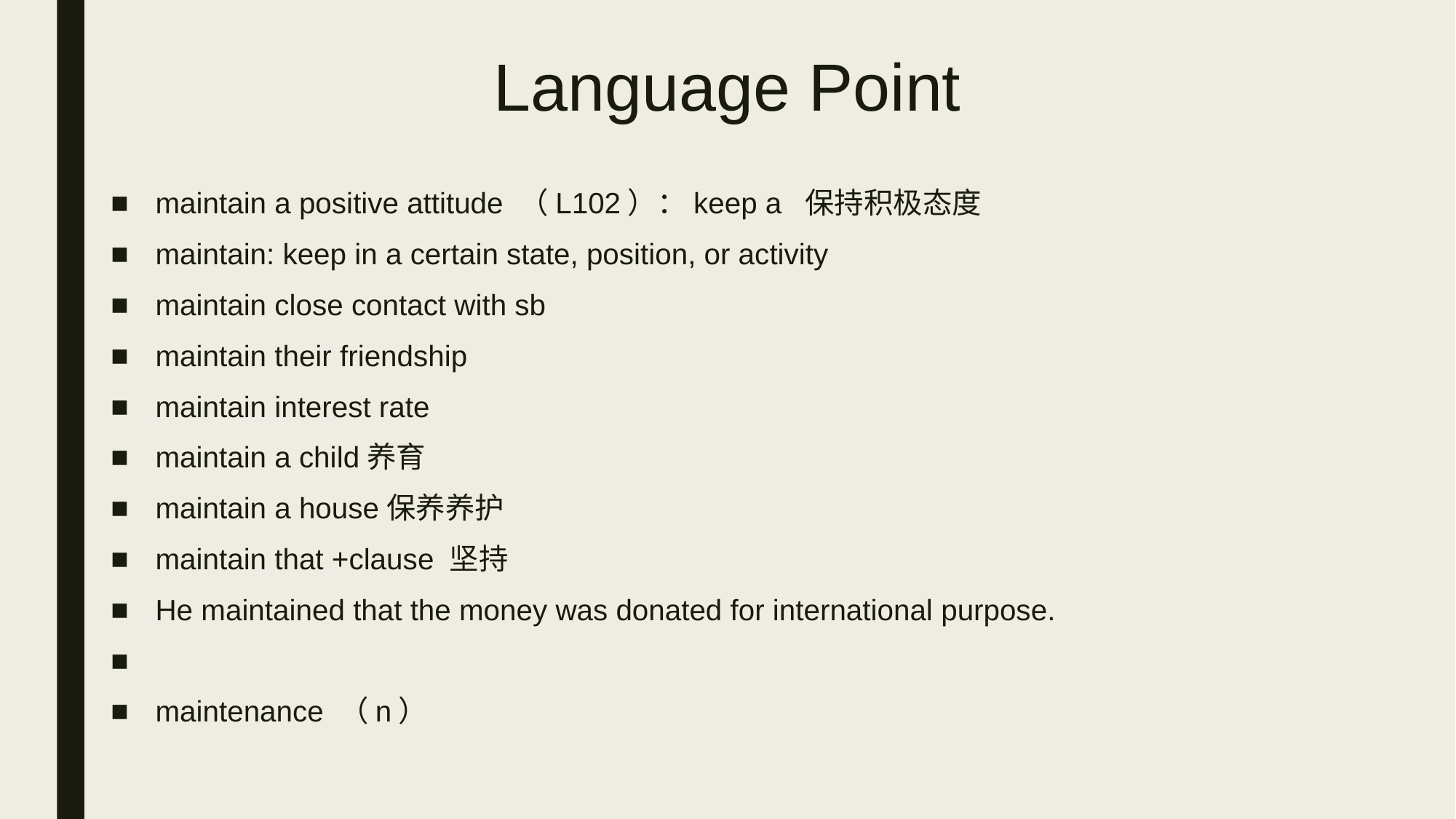

# Language Point
maintain a positive attitude （L102）：keep a  保持积极态度
maintain: keep in a certain state, position, or activity
maintain close contact with sb
maintain their friendship
maintain interest rate
maintain a child养育
maintain a house保养养护
maintain that +clause 坚持
He maintained that the money was donated for international purpose.

maintenance （n）